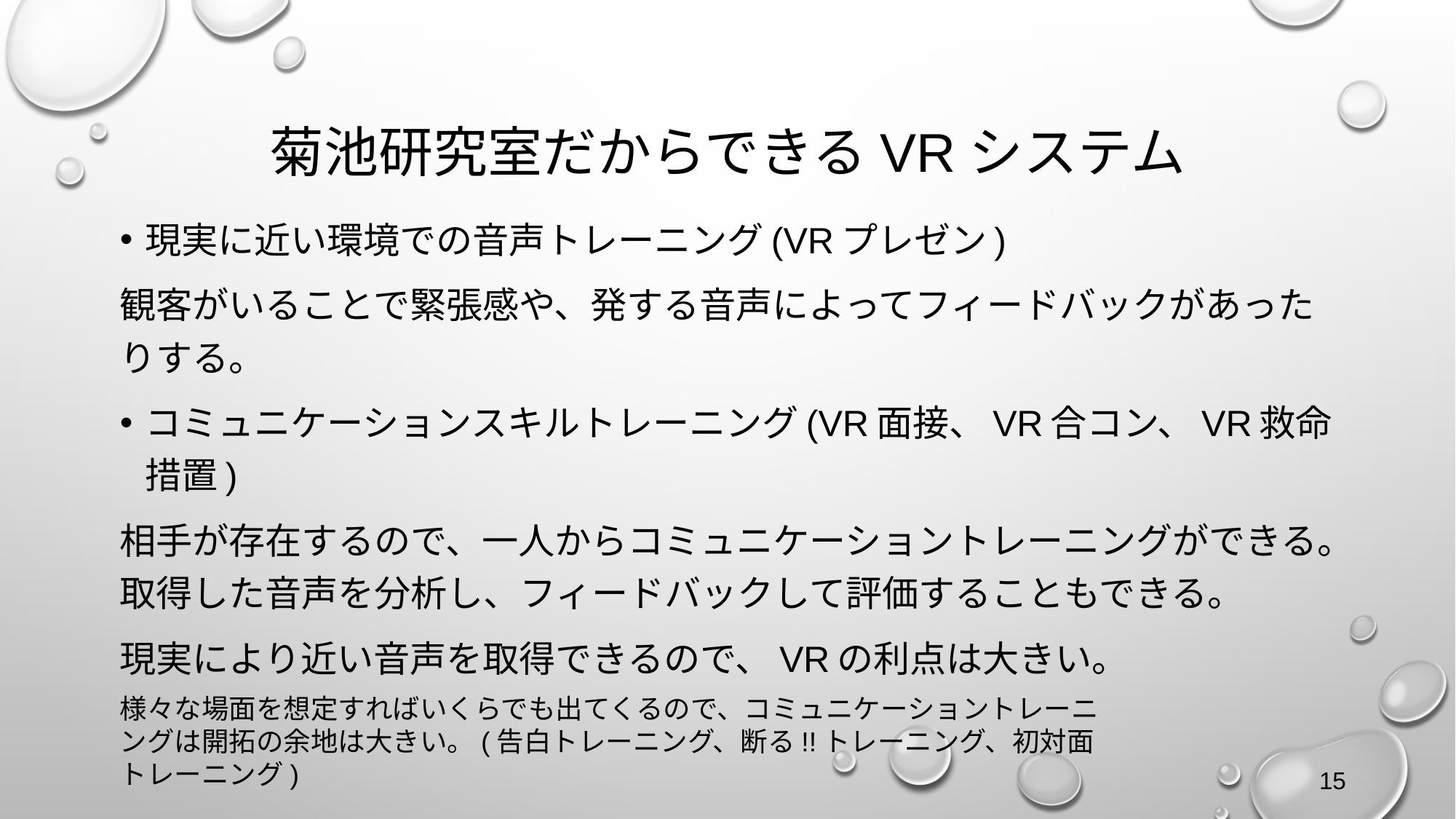

# 菊池研究室だからできるVRシステム
現実に近い環境での音声トレーニング(VRプレゼン)
観客がいることで緊張感や、発する音声によってフィードバックがあったりする。
コミュニケーションスキルトレーニング(VR面接、VR合コン、VR救命措置)
相手が存在するので、一人からコミュニケーショントレーニングができる。取得した音声を分析し、フィードバックして評価することもできる。
現実により近い音声を取得できるので、VRの利点は大きい。

様々な場面を想定すればいくらでも出てくるので、コミュニケーショントレーニングは開拓の余地は大きい。(告白トレーニング、断る!!トレーニング、初対面トレーニング)
15